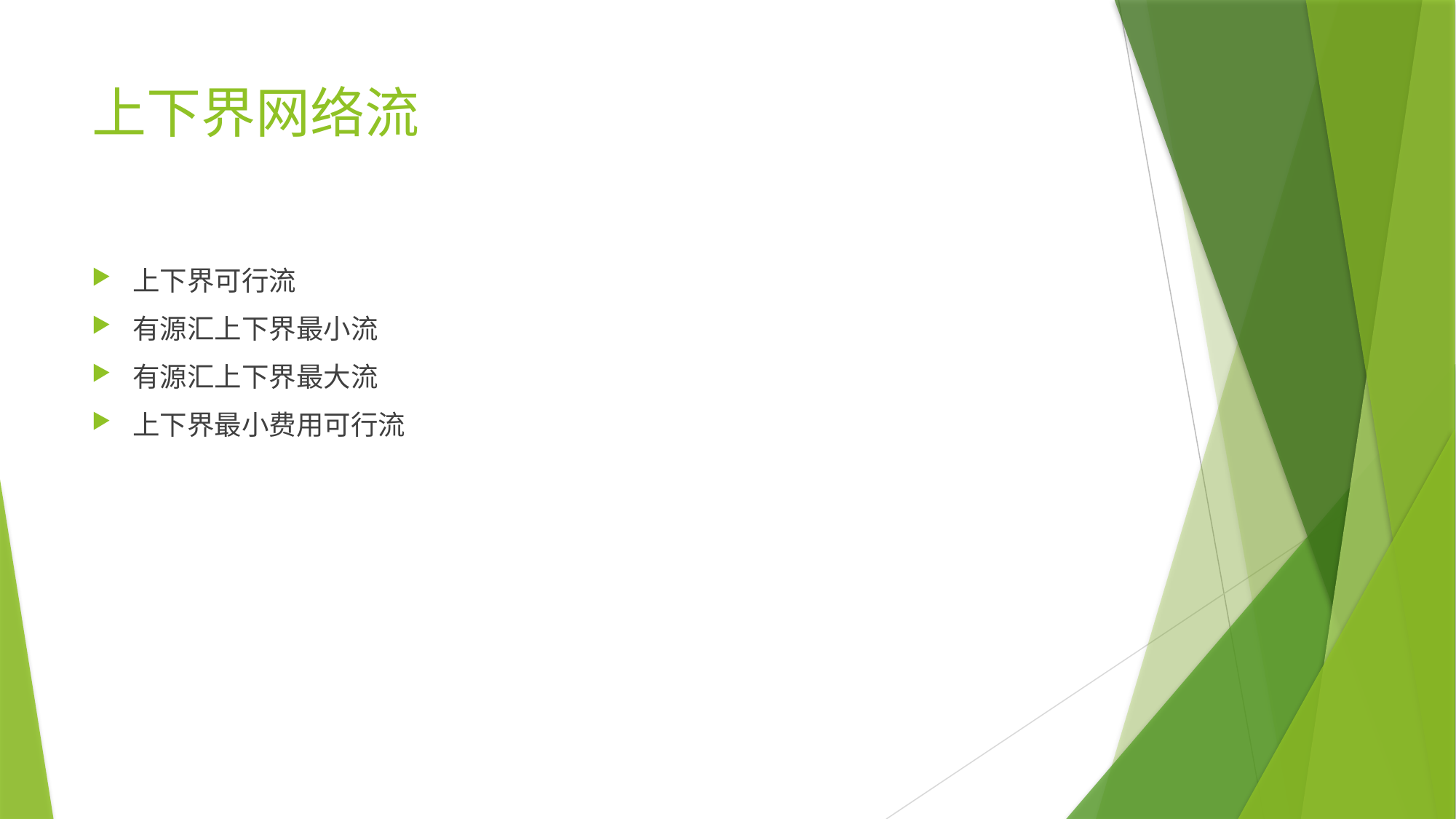

# 上下界网络流
上下界可行流
有源汇上下界最小流
有源汇上下界最大流
上下界最小费用可行流